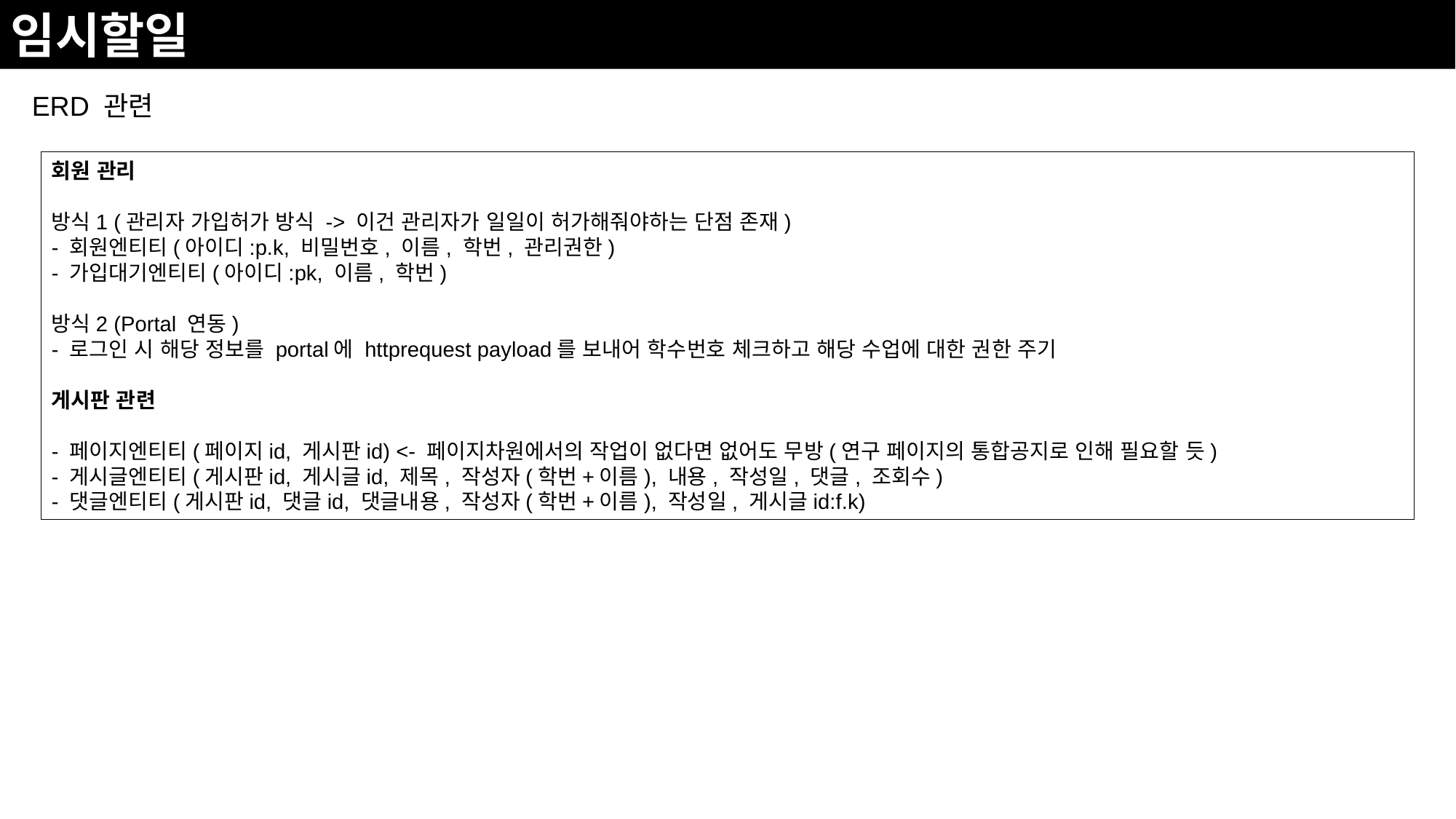

임시할일
ERD 관련
회원 관리

방식1 (관리자 가입허가 방식 -> 이건 관리자가 일일이 허가해줘야하는 단점 존재)
- 회원엔티티(아이디:p.k, 비밀번호, 이름, 학번, 관리권한)
- 가입대기엔티티(아이디:pk, 이름, 학번)

방식2 (Portal 연동)
- 로그인 시 해당 정보를 portal에 httprequest payload를 보내어 학수번호 체크하고 해당 수업에 대한 권한 주기

게시판 관련

- 페이지엔티티(페이지id, 게시판id) <- 페이지차원에서의 작업이 없다면 없어도 무방(연구 페이지의 통합공지로 인해 필요할 듯)
- 게시글엔티티(게시판id, 게시글id, 제목, 작성자(학번+이름), 내용, 작성일, 댓글, 조회수)
- 댓글엔티티(게시판id, 댓글id, 댓글내용, 작성자(학번+이름), 작성일, 게시글id:f.k)